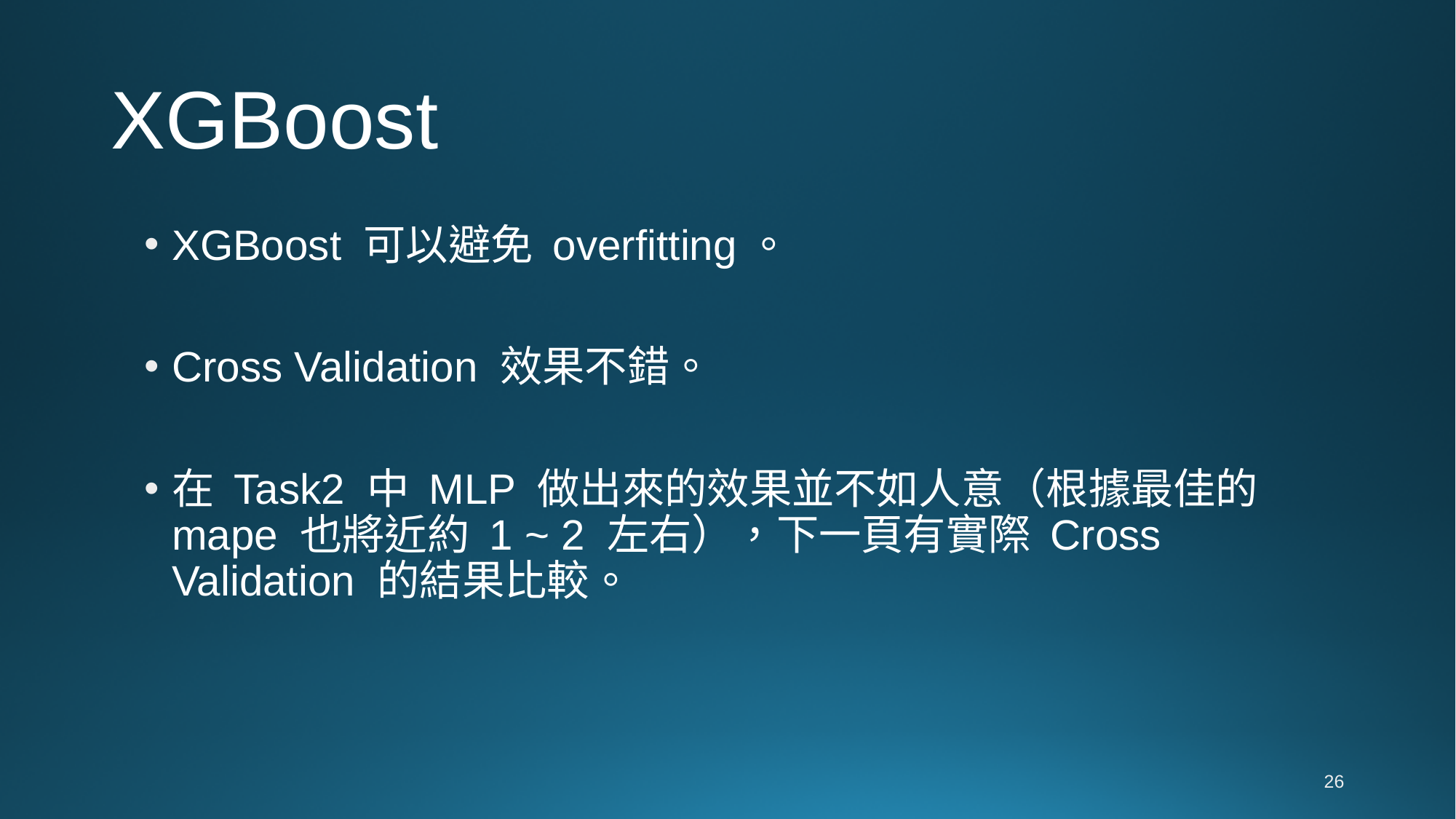

# XGBoost
XGBoost 可以避免 overfitting。

Cross Validation 效果不錯。

在 Task2 中 MLP 做出來的效果並不如人意（根據最佳的 mape 也將近約 1 ~ 2 左右），下一頁有實際 Cross Validation 的結果比較。

26